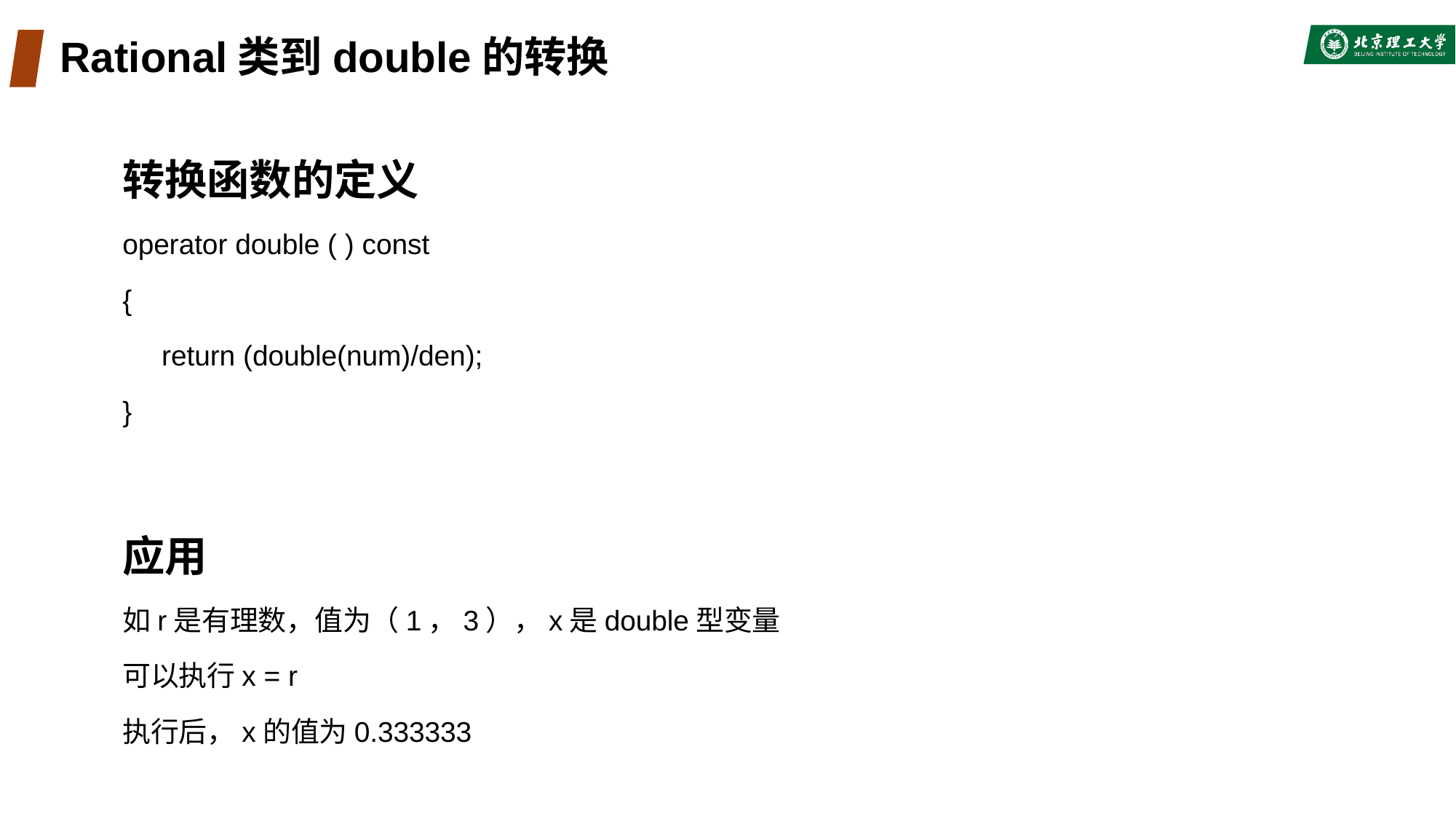

# Rational类到double的转换
转换函数的定义
operator double ( ) const
{
     return (double(num)/den);
}

应用
如r是有理数，值为（1，3），x是double型变量
可以执行x = r
执行后，x的值为0.333333